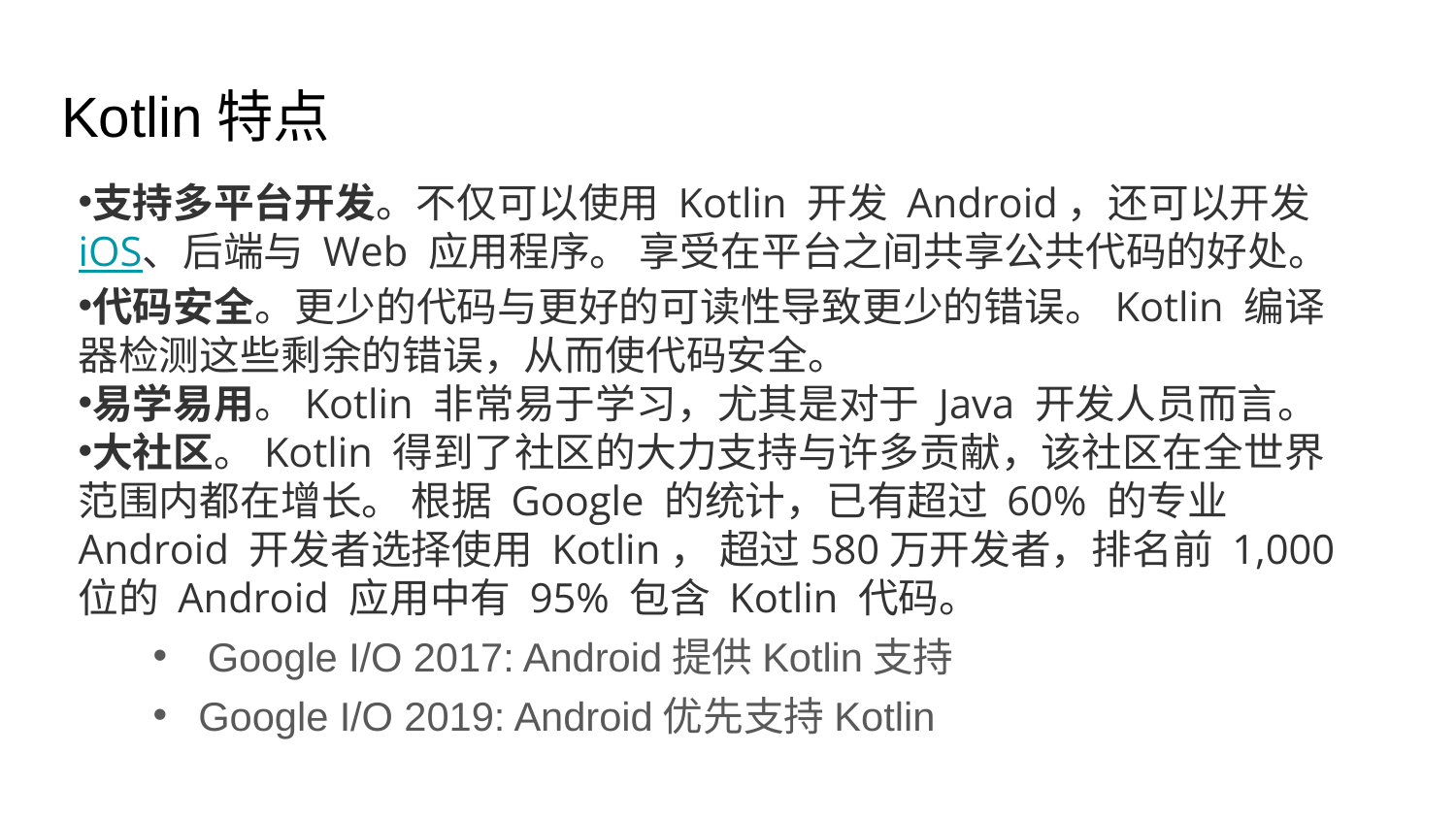

# Kotlin特点
支持多平台开发。不仅可以使用 Kotlin 开发 Android，还可以开发 iOS、后端与 Web 应用程序。 享受在平台之间共享公共代码的好处。
代码安全。更少的代码与更好的可读性导致更少的错误。Kotlin 编译器检测这些剩余的错误，从而使代码安全。
易学易用。Kotlin 非常易于学习，尤其是对于 Java 开发人员而言。
大社区。Kotlin 得到了社区的大力支持与许多贡献，该社区在全世界范围内都在增长。 根据 Google 的统计，已有超过 60% 的专业 Android 开发者选择使用 Kotlin， 超过580万开发者，排名前 1,000 位的 Android 应用中有 95% 包含 Kotlin 代码。
Google I/O 2017: Android提供Kotlin支持
Google I/O 2019: Android优先支持Kotlin